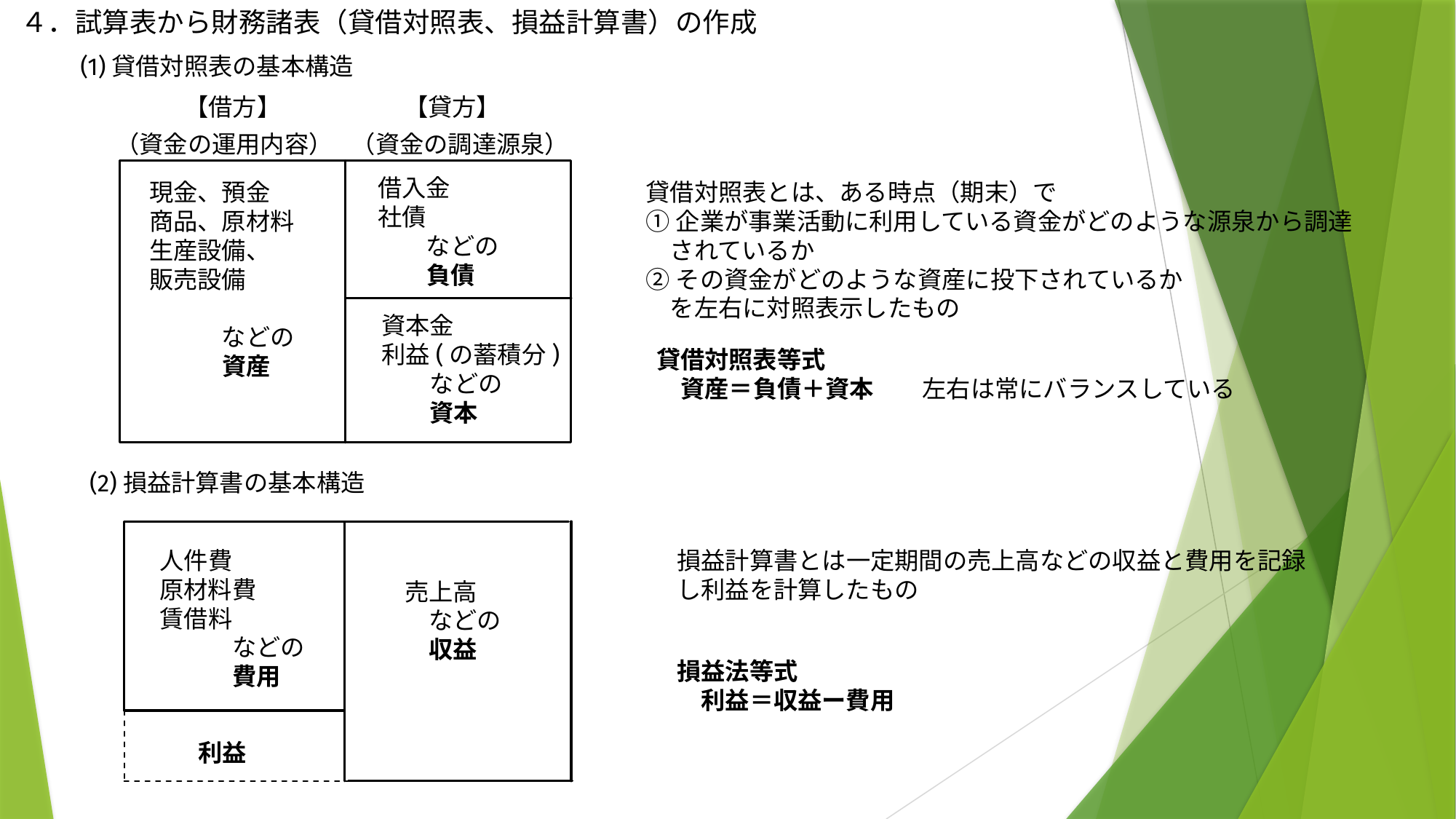

４．試算表から財務諸表（貸借対照表、損益計算書）の作成
(1)貸借対照表の基本構造
【借方】
【貸方】
（資金の調達源泉）
（資金の運用内容）

借入金
社債
　　などの
　　負債
現金、預金
商品、原材料
生産設備、
販売設備

　　　などの
　　　資産
貸借対照表とは、ある時点（期末）で
①企業が事業活動に利用している資金がどのような源泉から調達
　されているか
②その資金がどのような資産に投下されているか
　を左右に対照表示したもの
資本金
利益(の蓄積分)
　　などの
　　資本
貸借対照表等式
　資産＝負債＋資本　　左右は常にバランスしている
(2)損益計算書の基本構造

人件費
原材料費
賃借料
　　　などの
　　　費用
損益計算書とは一定期間の売上高などの収益と費用を記録し利益を計算したもの
売上高
　などの
　収益
損益法等式
　利益＝収益ー費用
利益